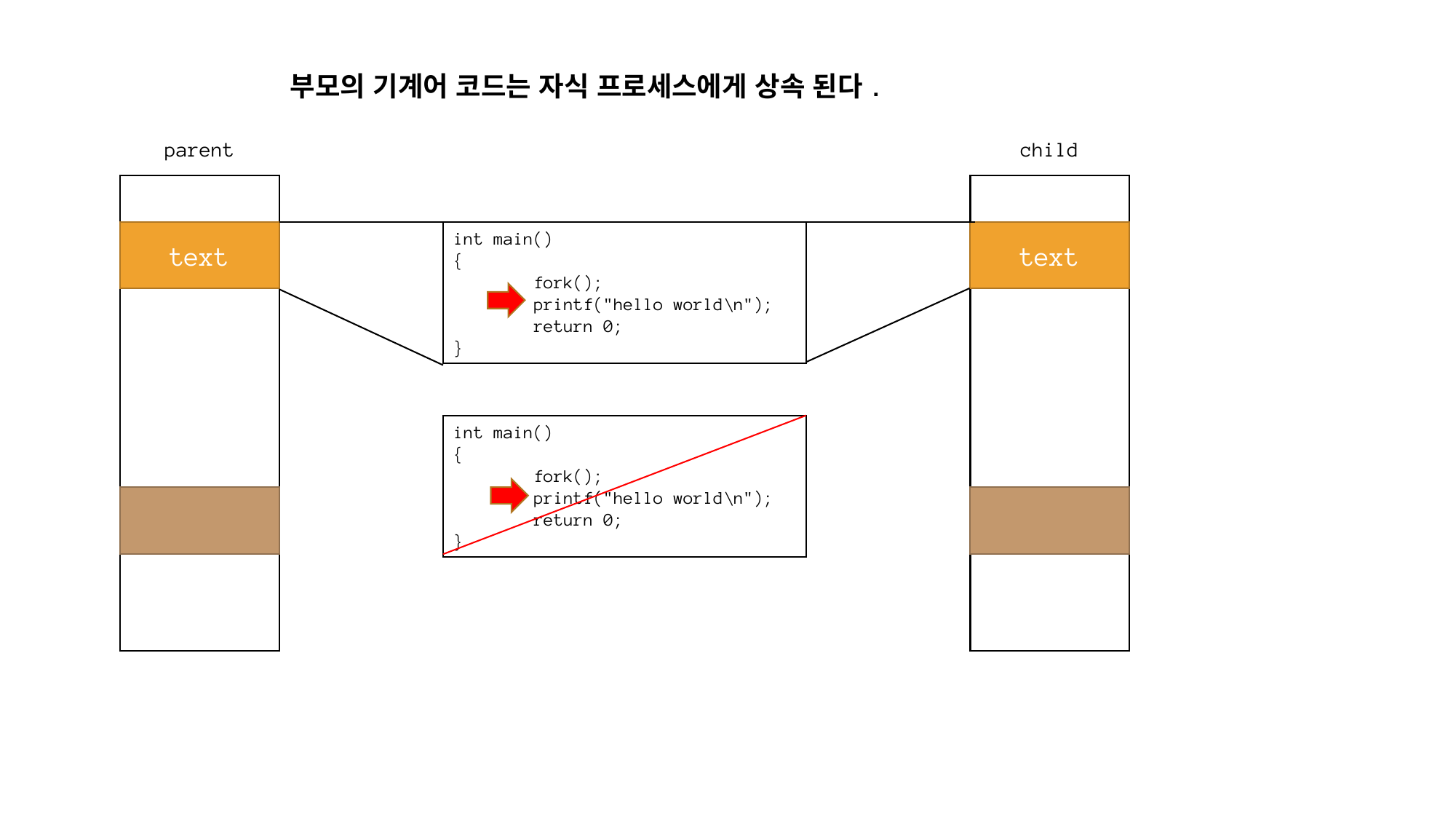

부모의 기계어 코드는 자식 프로세스에게 상속 된다.
parent
child

text
int main()
{
        fork();
        printf("hello world\n");
        return 0;
}
text

int main()
{
        fork();
        printf("hello world\n");
        return 0;
}